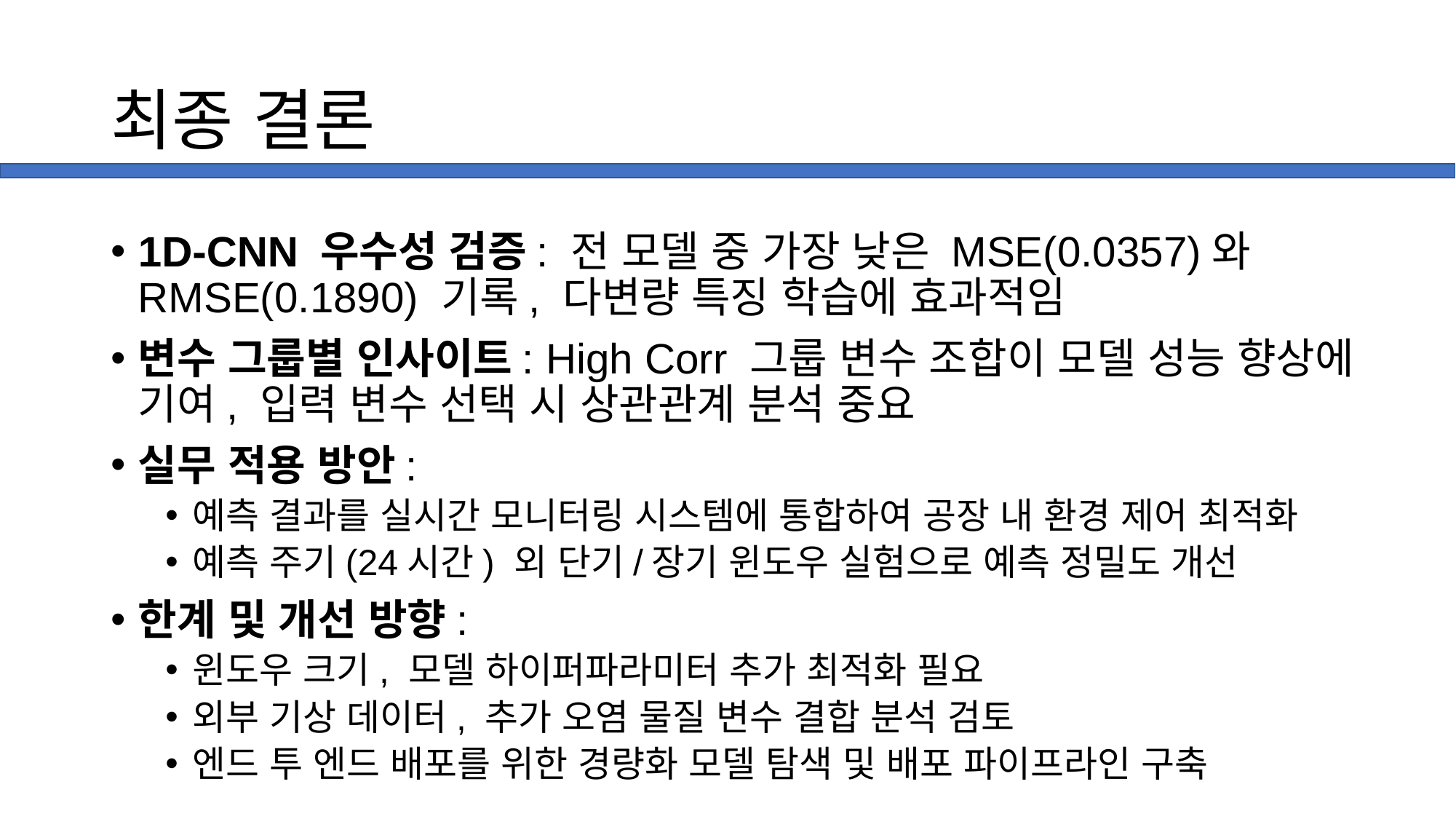

# 최종 결론

1D-CNN 우수성 검증: 전 모델 중 가장 낮은 MSE(0.0357)와 RMSE(0.1890) 기록, 다변량 특징 학습에 효과적임
변수 그룹별 인사이트: High Corr 그룹 변수 조합이 모델 성능 향상에 기여, 입력 변수 선택 시 상관관계 분석 중요
실무 적용 방안:
예측 결과를 실시간 모니터링 시스템에 통합하여 공장 내 환경 제어 최적화
예측 주기(24시간) 외 단기/장기 윈도우 실험으로 예측 정밀도 개선
한계 및 개선 방향:
윈도우 크기, 모델 하이퍼파라미터 추가 최적화 필요
외부 기상 데이터, 추가 오염 물질 변수 결합 분석 검토
엔드 투 엔드 배포를 위한 경량화 모델 탐색 및 배포 파이프라인 구축